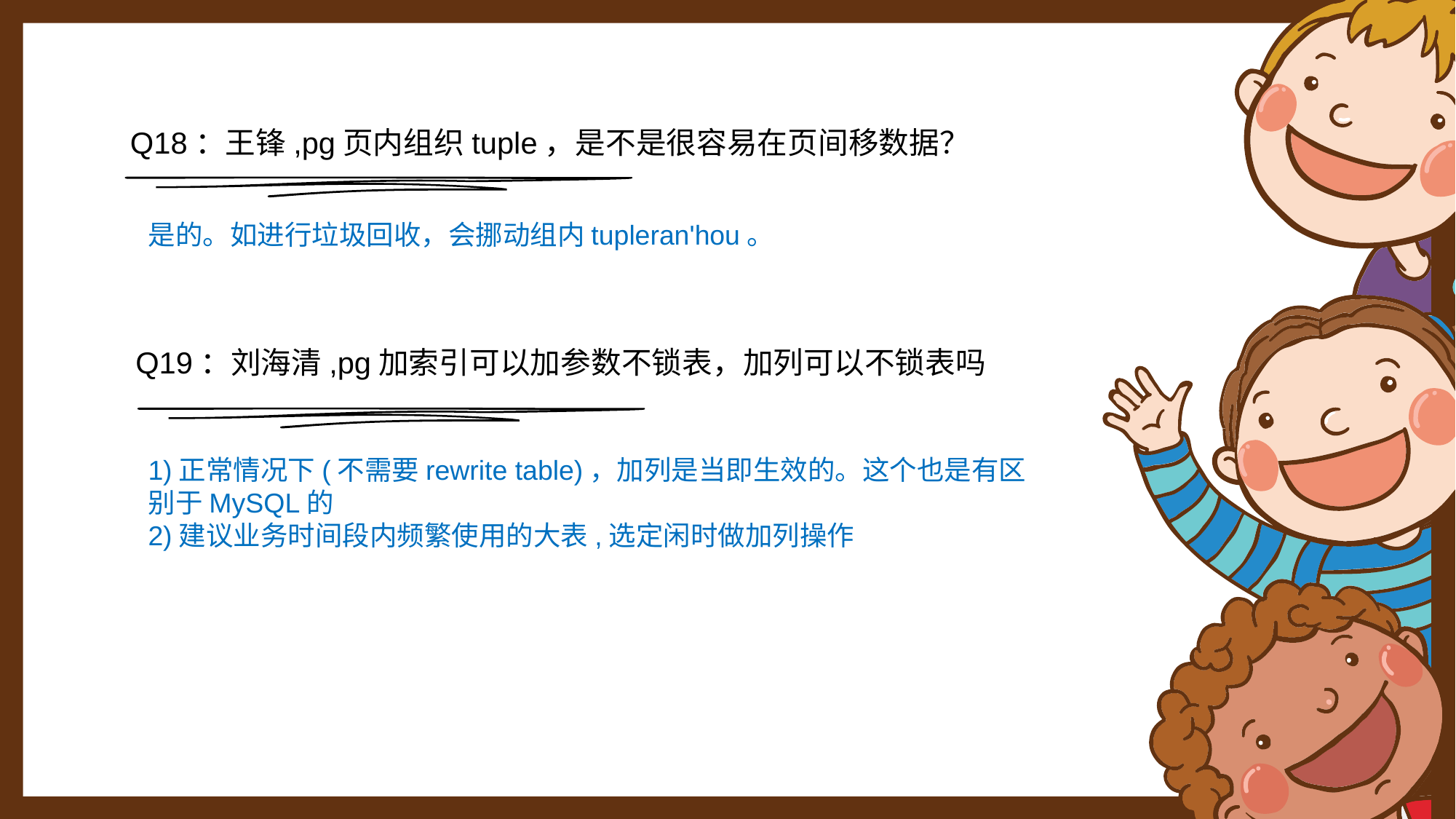

Q18：王锋,pg页内组织tuple，是不是很容易在页间移数据？

是的。如进行垃圾回收，会挪动组内tupleran'hou。
Q19：刘海清,pg加索引可以加参数不锁表，加列可以不锁表吗

1)正常情况下(不需要rewrite table)，加列是当即生效的。这个也是有区别于MySQL的
2)建议业务时间段内频繁使用的大表,选定闲时做加列操作